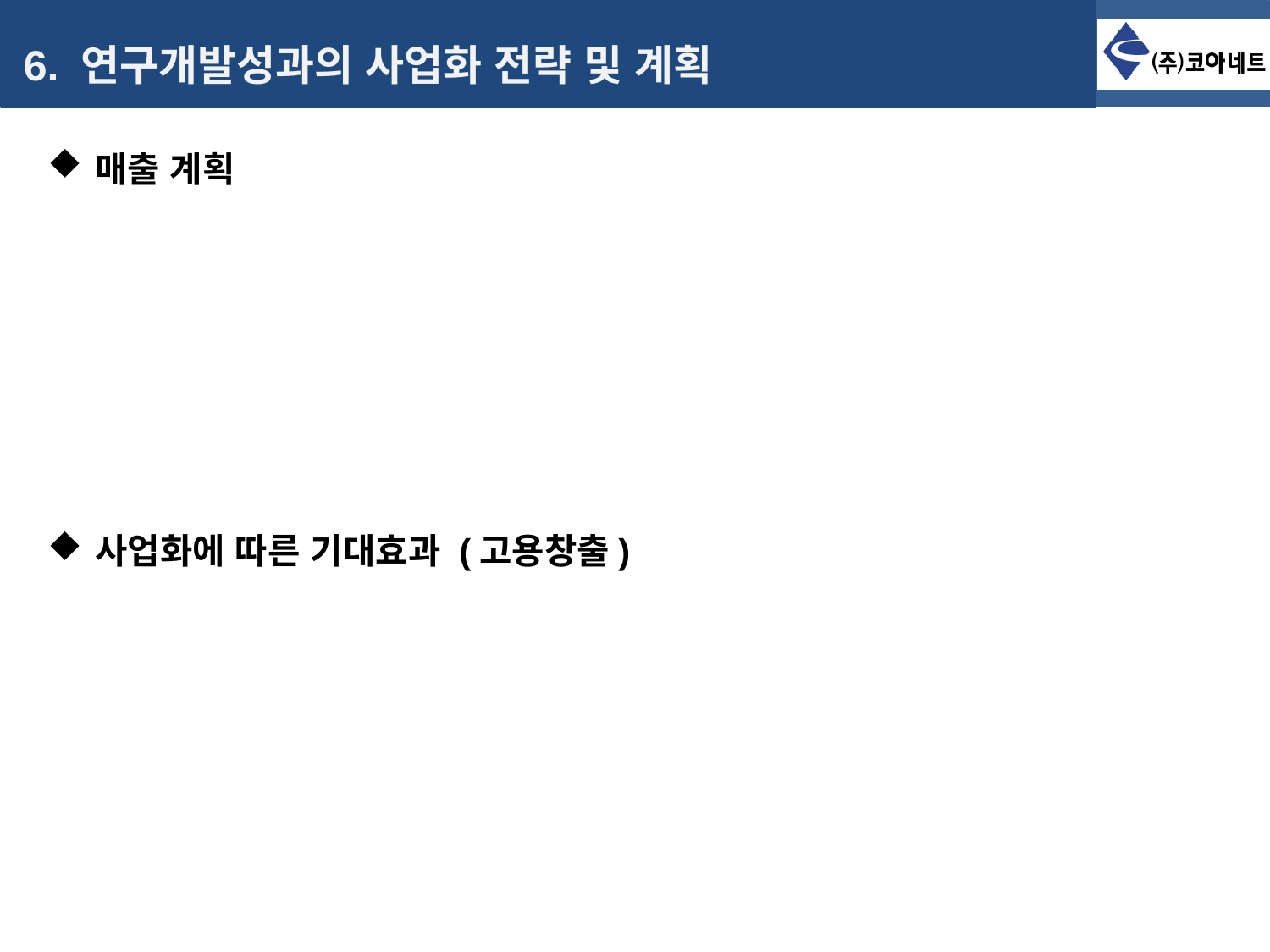

6. 연구개발성과의 사업화 전략 및 계획
매출 계획
사업화에 따른 기대효과 (고용창출)